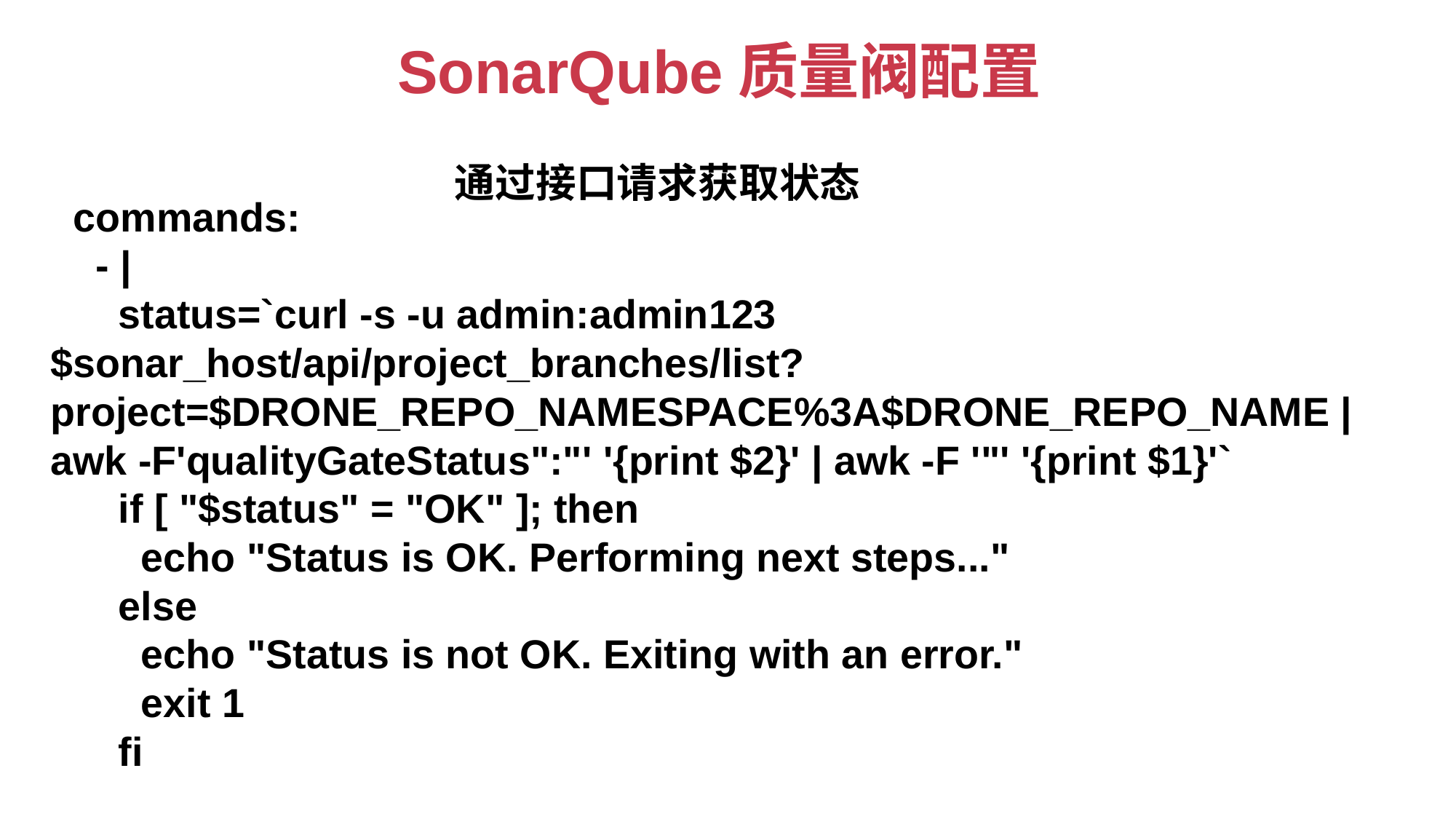

SonarQube质量阀配置
通过接口请求获取状态
  commands:
    - |
      status=`curl -s -u admin:admin123 $sonar_host/api/project_branches/list?project=$DRONE_REPO_NAMESPACE%3A$DRONE_REPO_NAME | awk -F'qualityGateStatus":"' '{print $2}' | awk -F '"' '{print $1}'`
      if [ "$status" = "OK" ]; then
        echo "Status is OK. Performing next steps..."
      else
        echo "Status is not OK. Exiting with an error."
        exit 1
      fi